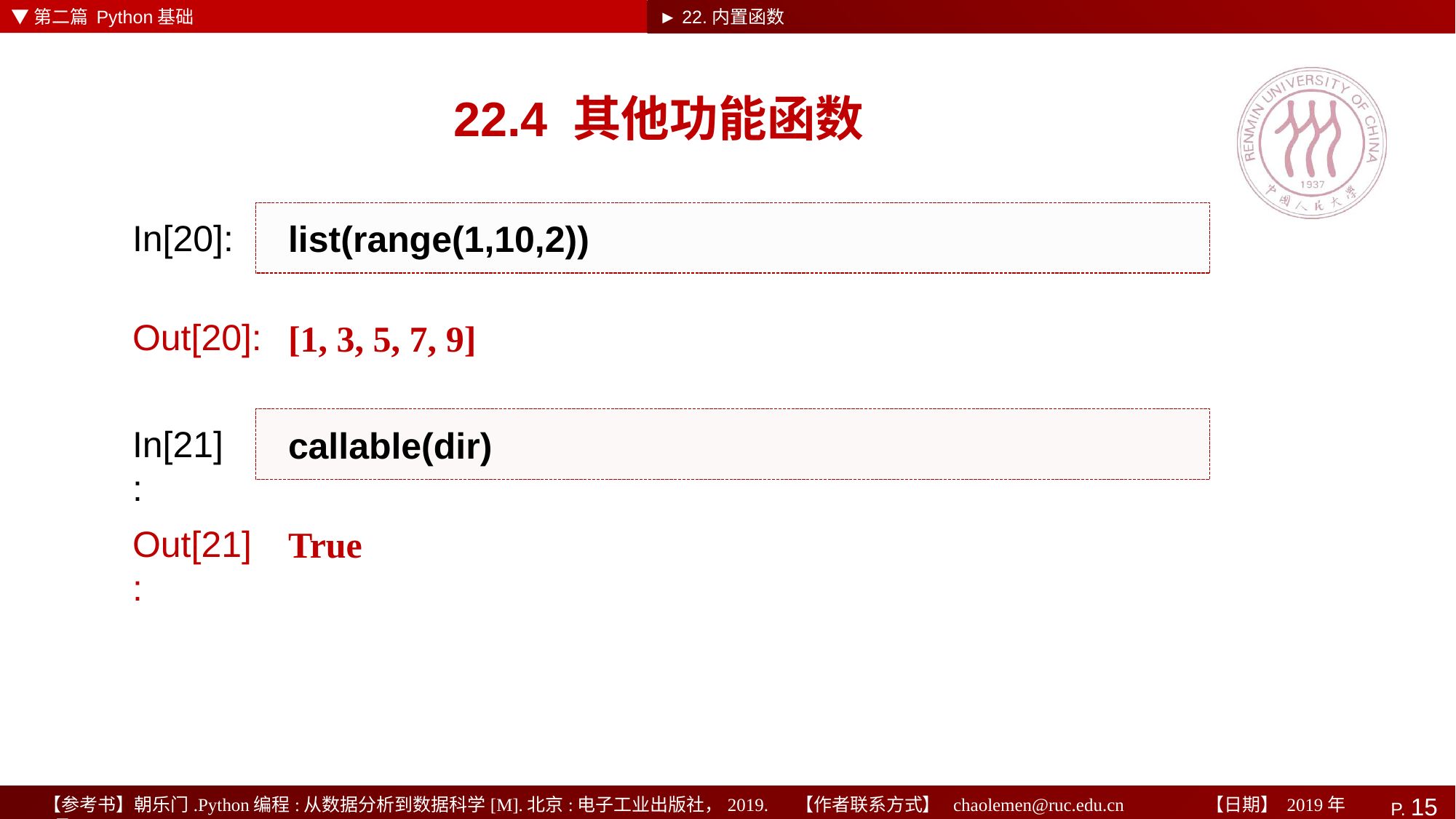

▼第二篇 Python基础
► 22.内置函数
# 22.4 其他功能函数
list(range(1,10,2))
In[20]:
[1, 3, 5, 7, 9]
Out[20]:
callable(dir)
In[21]:
True
Out[21]: